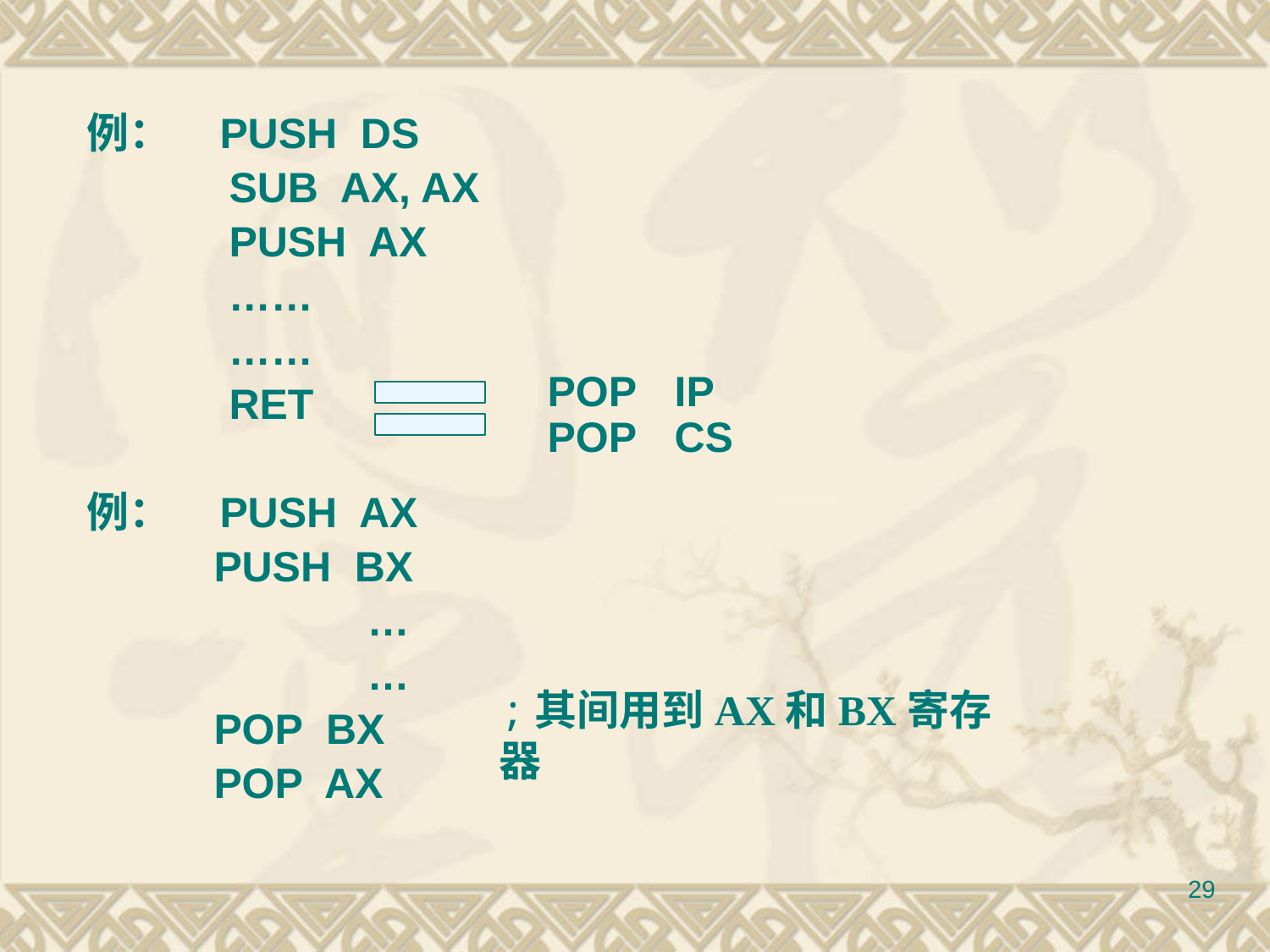

例：    PUSH  DS
            SUB  AX, AX
            PUSH  AX
            ……
            ……
            RET

例：    PUSH  AX
PUSH  BX
             …
             …
POP  BX
POP  AX

POP  	IP
POP	CS
;其间用到AX和BX寄存器
29